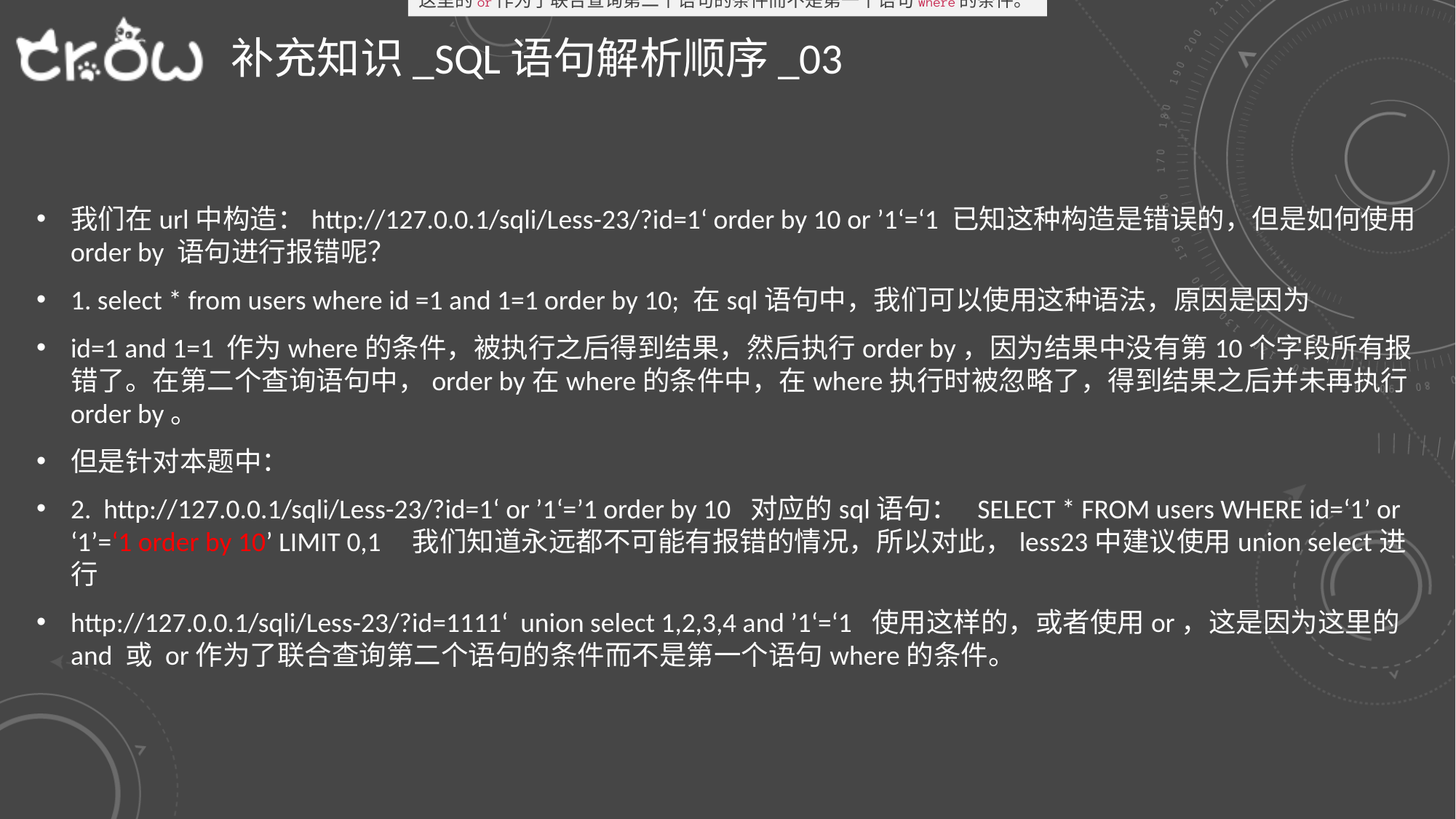

这里的or作为了联合查询第二个语句的条件而不是第一个语句where的条件。
# 补充知识_sql语句解析顺序_03
我们在url中构造：http://127.0.0.1/sqli/Less-23/?id=1‘ order by 10 or ’1‘=‘1 已知这种构造是错误的，但是如何使用order by 语句进行报错呢？
1. select * from users where id =1 and 1=1 order by 10; 在sql语句中，我们可以使用这种语法，原因是因为
id=1 and 1=1 作为where的条件，被执行之后得到结果，然后执行order by，因为结果中没有第10个字段所有报错了。在第二个查询语句中，order by在where的条件中，在where执行时被忽略了，得到结果之后并未再执行order by。
但是针对本题中：
2.  http://127.0.0.1/sqli/Less-23/?id=1‘ or ’1‘=’1 order by 10  对应的sql语句：  SELECT * FROM users WHERE id=‘1’ or ‘1’=‘1 order by 10’ LIMIT 0,1    我们知道永远都不可能有报错的情况，所以对此，less23中建议使用union select进行
http://127.0.0.1/sqli/Less-23/?id=1111‘  union select 1,2,3,4 and ’1‘=‘1  使用这样的，或者使用or，这是因为这里的and 或 or作为了联合查询第二个语句的条件而不是第一个语句where的条件。